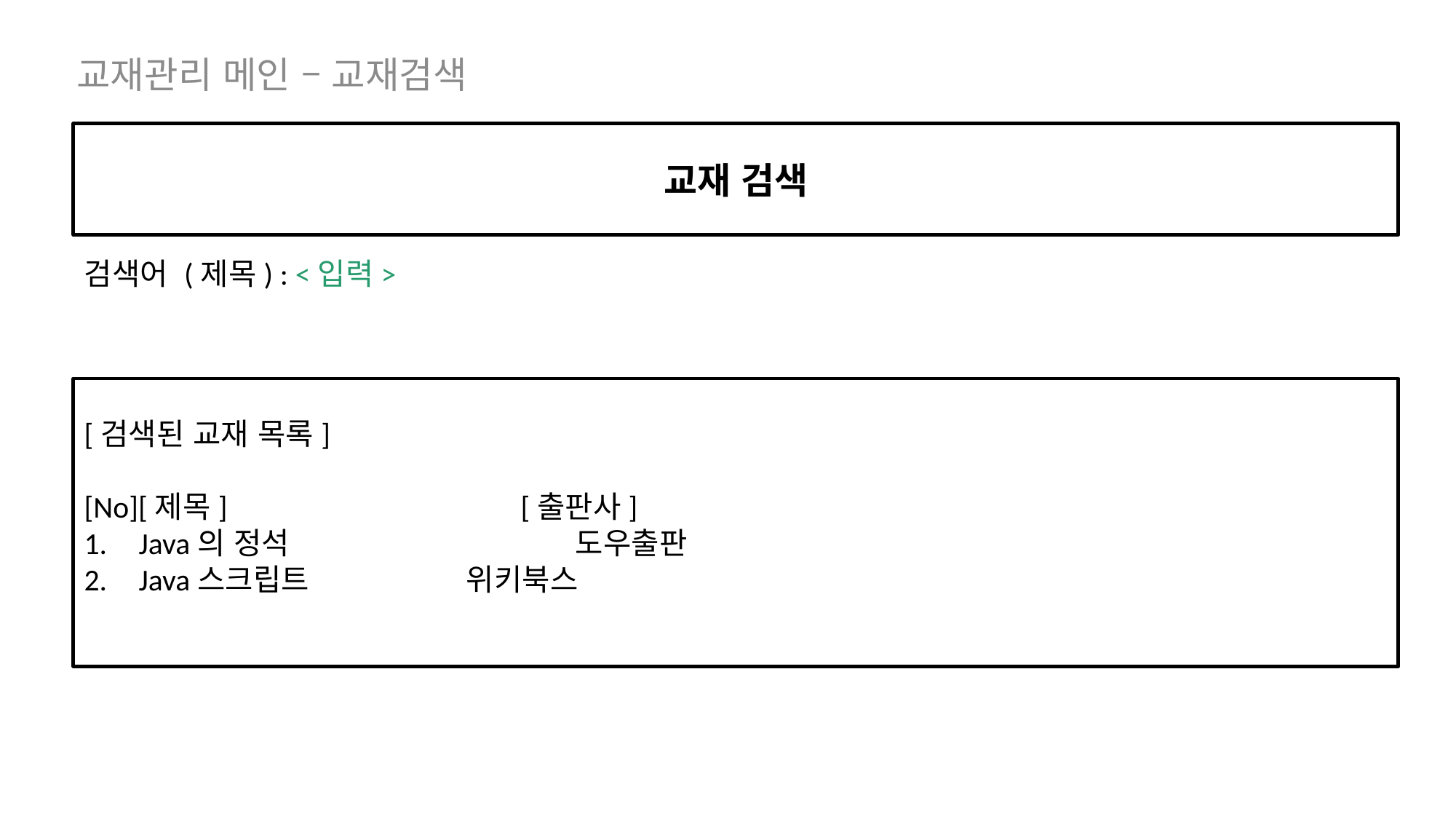

교재관리 메인 – 교재검색
교재 검색
검색어 (제목) : <입력>
[검색된 교재 목록]

[No][제목]			[출판사]
Java의 정석			도우출판
Java스크립트		위키북스